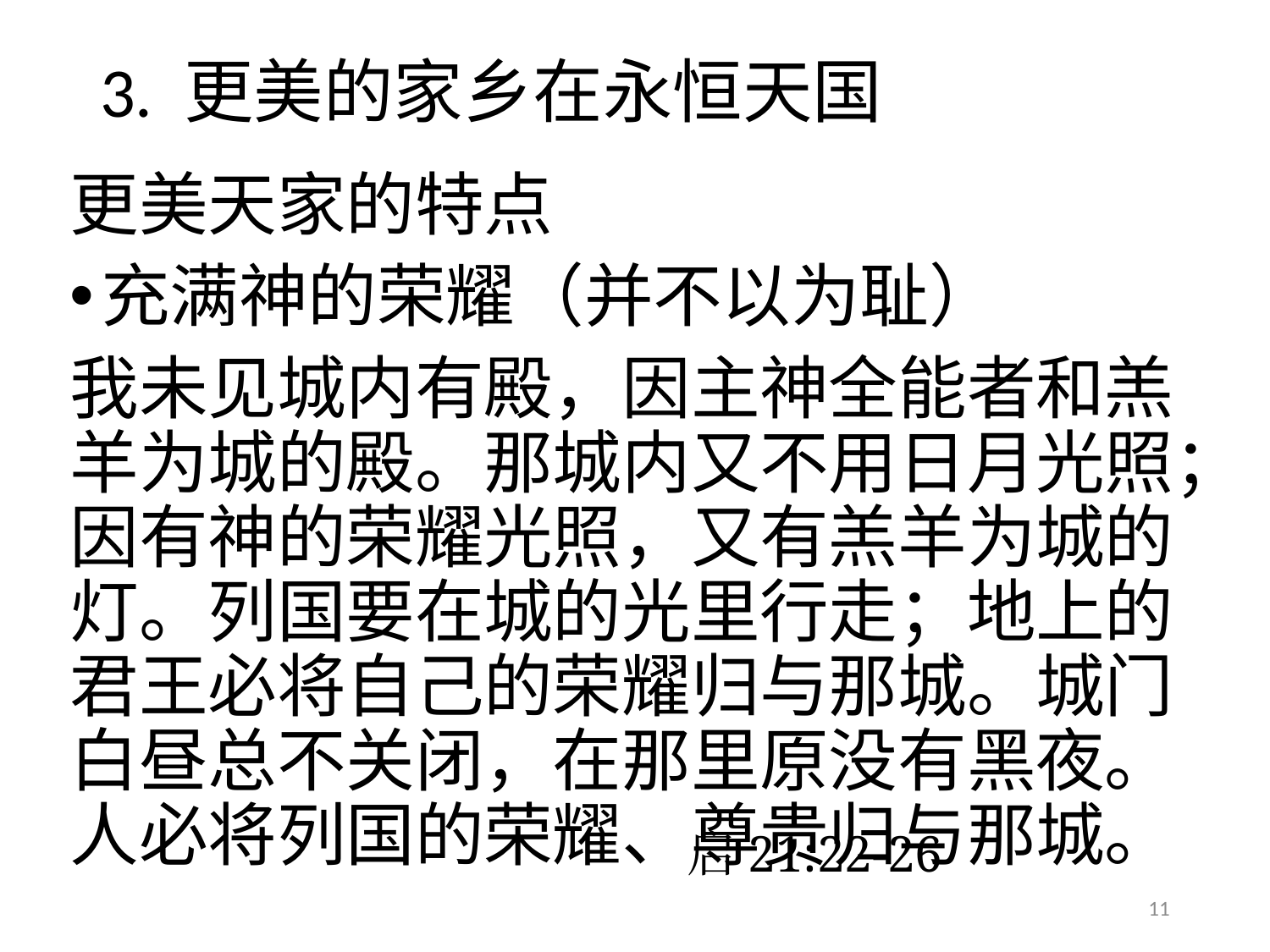

# 3. 更美的家乡在永恒天国
更美天家的特点
充满神的荣耀（并不以为耻）
我未见城内有殿，因主神全能者和羔羊为城的殿。那城内又不用日月光照；因有神的荣耀光照，又有羔羊为城的灯。列国要在城的光里行走；地上的君王必将自己的荣耀归与那城。城门白昼总不关闭，在那里原没有黑夜。人必将列国的荣耀、尊贵归与那城。
启21:22-26
11